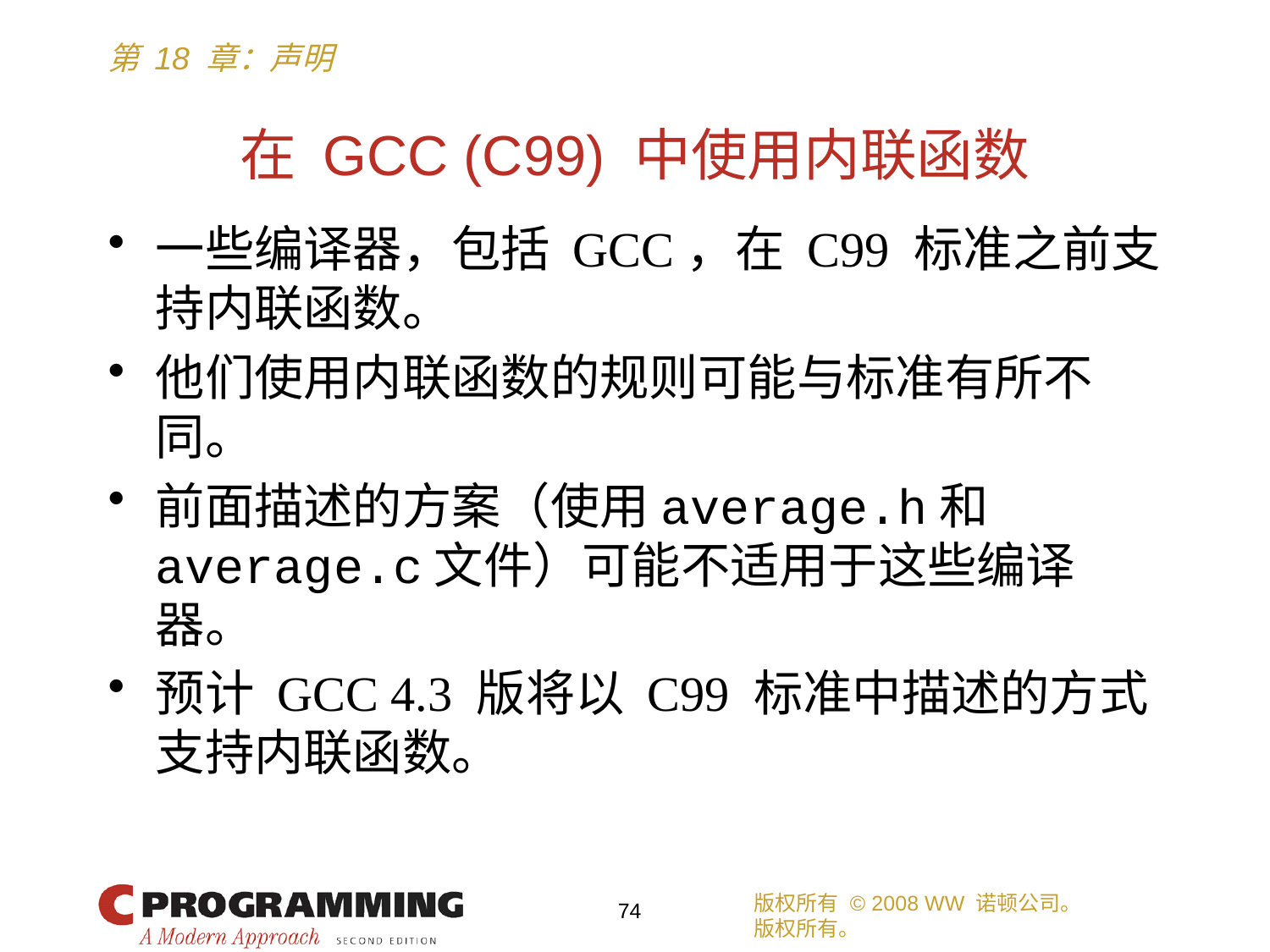

# 在 GCC (C99) 中使用内联函数
一些编译器，包括 GCC，在 C99 标准之前支持内联函数。
他们使用内联函数的规则可能与标准有所不同。
前面描述的方案（使用average.h和average.c文件）可能不适用于这些编译器。
预计 GCC 4.3 版将以 C99 标准中描述的方式支持内联函数。
版权所有 © 2008 WW 诺顿公司。
版权所有。
74